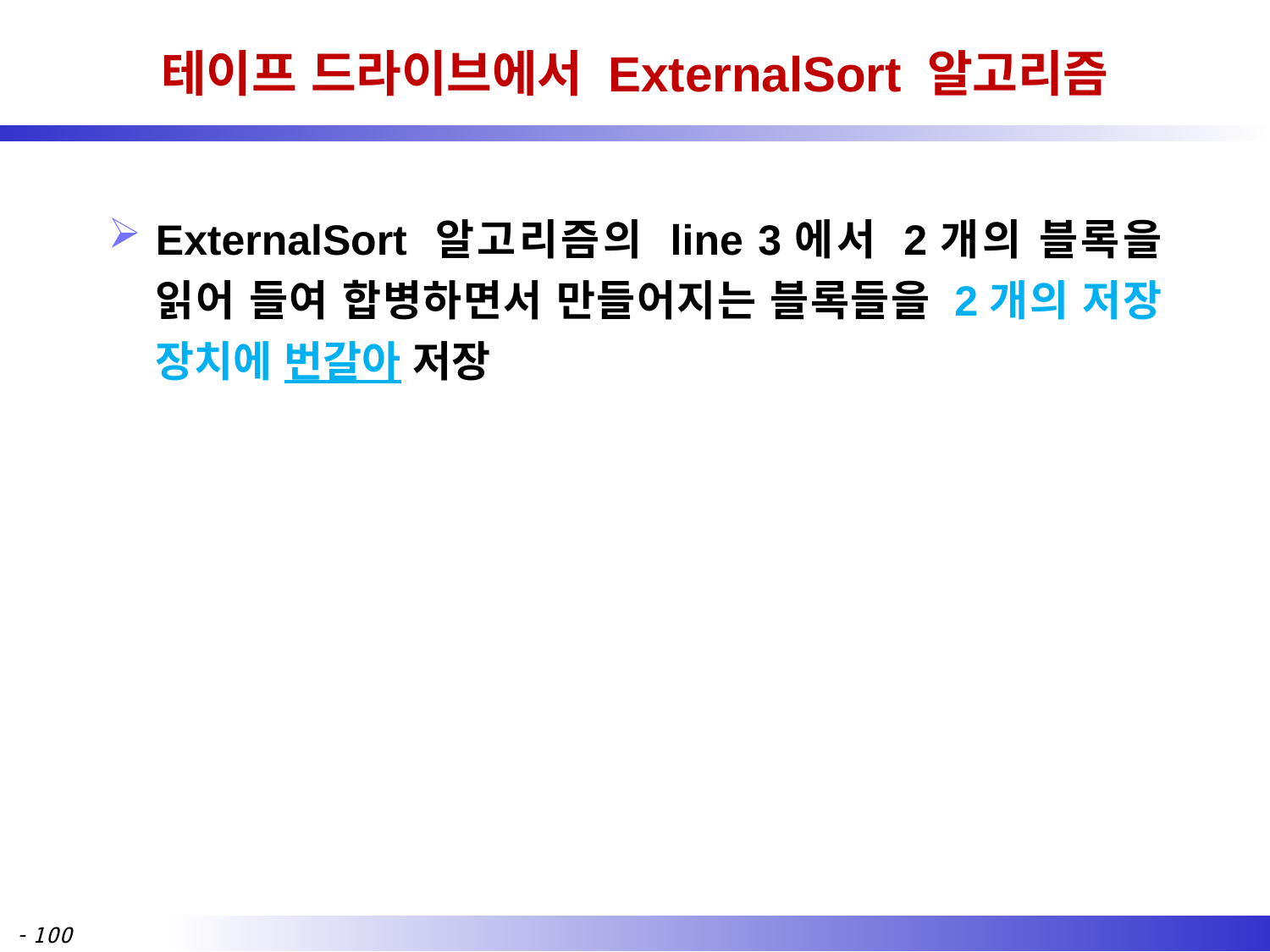

# 테이프 드라이브에서 ExternalSort 알고리즘
ExternalSort 알고리즘의 line 3에서 2개의 블록을 읽어 들여 합병하면서 만들어지는 블록들을 2개의 저장 장치에 번갈아 저장
- 100 -